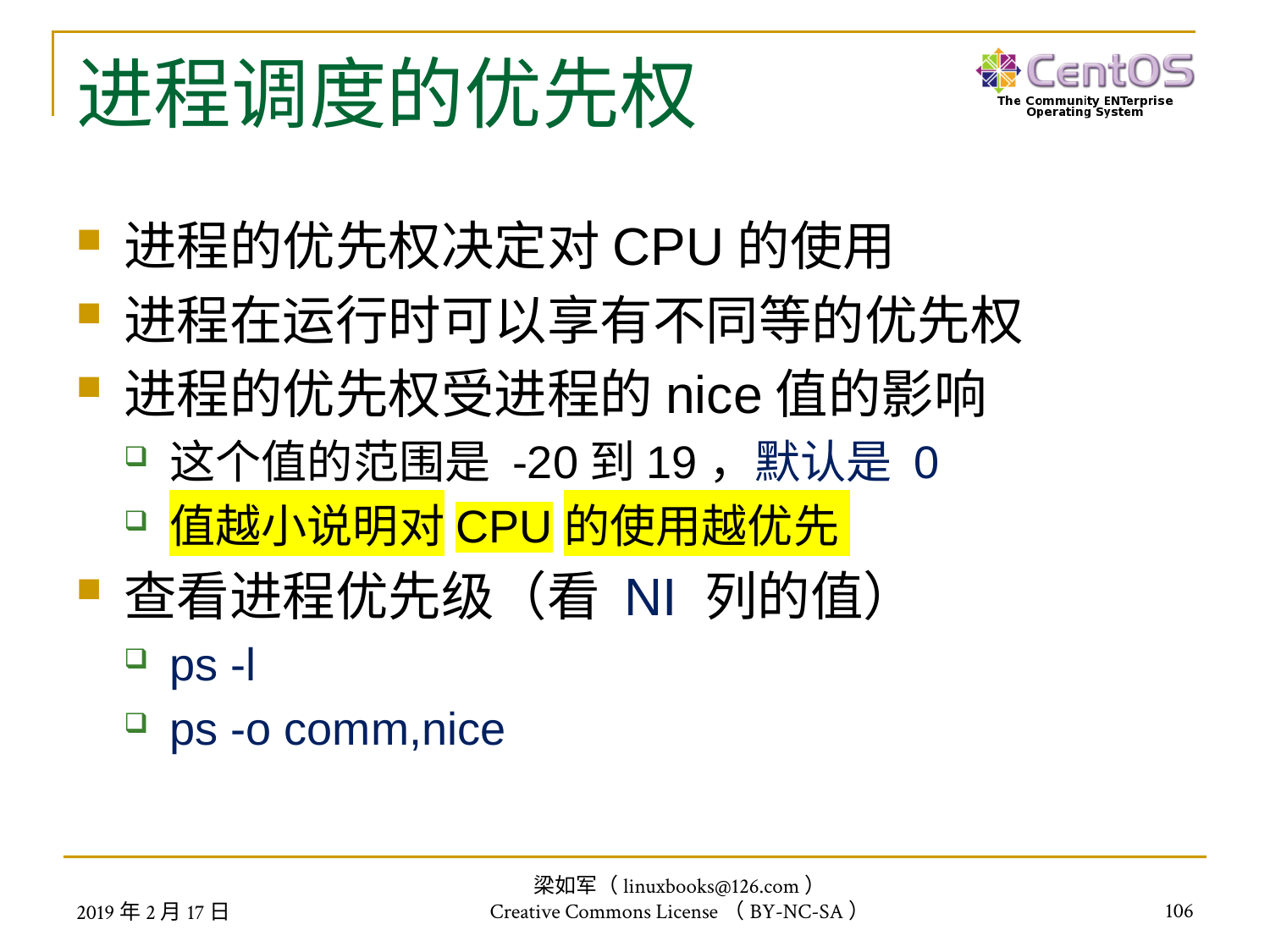

# 进程调度的优先权
进程的优先权决定对CPU的使用
进程在运行时可以享有不同等的优先权
进程的优先权受进程的nice值的影响
这个值的范围是 -20到19，默认是 0
值越小说明对CPU的使用越优先
查看进程优先级（看 NI 列的值）
ps -l
ps -o comm,nice
梁如军（linuxbooks@126.com）
Creative Commons License（BY-NC-SA）
2019年2月17日
106